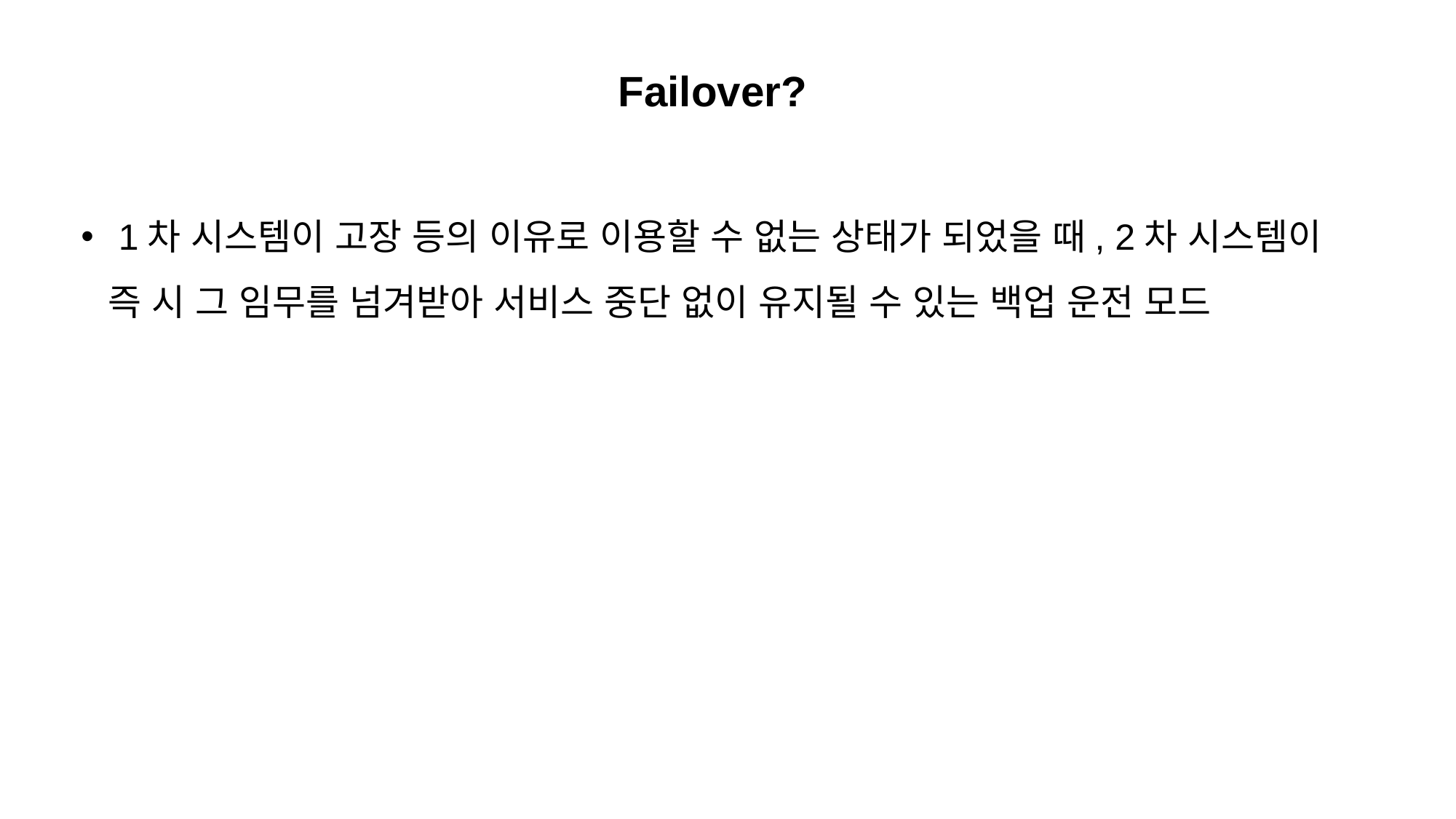

Failover?

 1차 시스템이 고장 등의 이유로 이용할 수 없는 상태가 되었을 때, 2차 시스템이 즉 시 그 임무를 넘겨받아 서비스 중단 없이 유지될 수 있는 백업 운전 모드